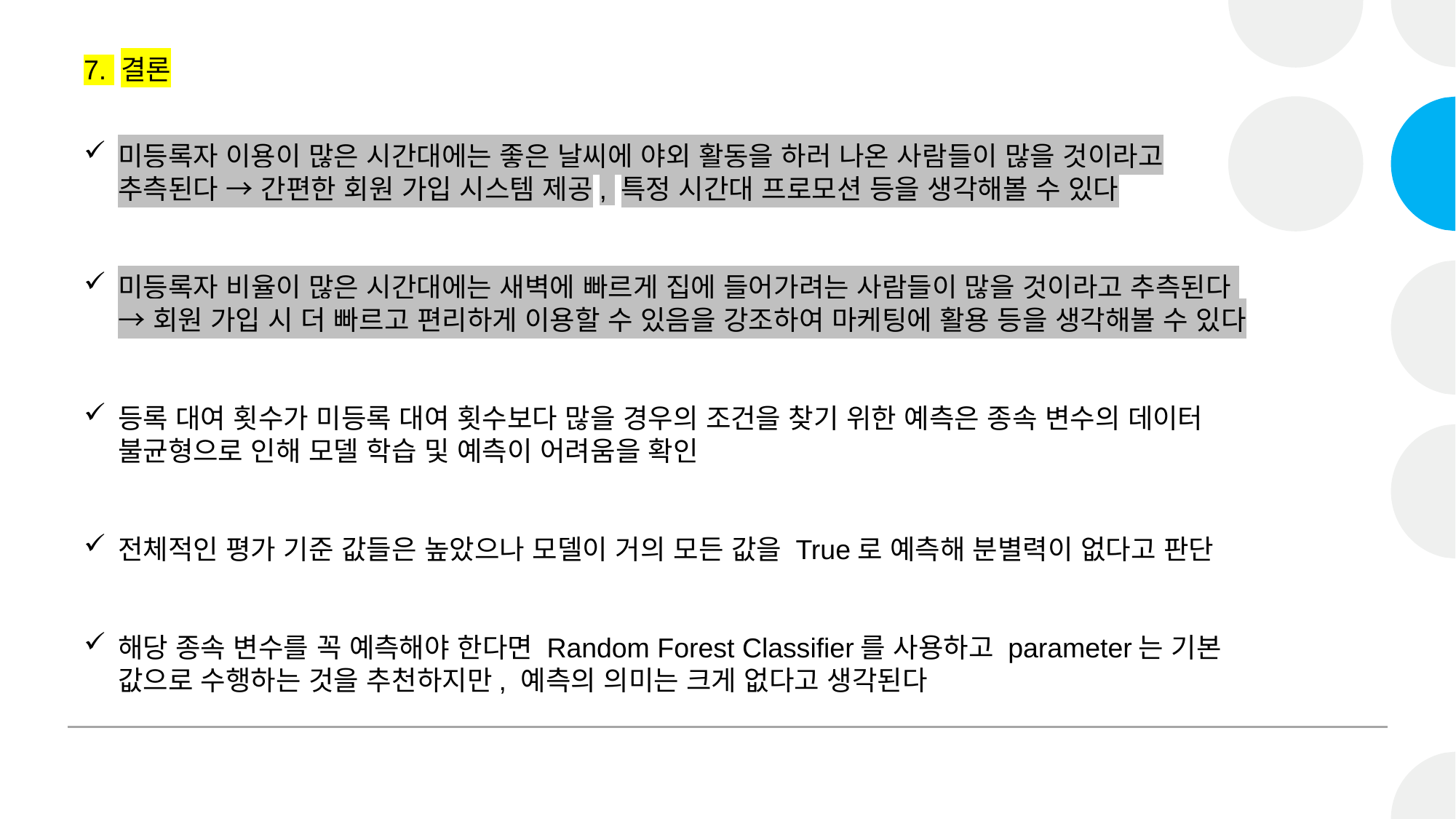

7. 결론
미등록자 이용이 많은 시간대에는 좋은 날씨에 야외 활동을 하러 나온 사람들이 많을 것이라고 추측된다 → 간편한 회원 가입 시스템 제공, 특정 시간대 프로모션 등을 생각해볼 수 있다

미등록자 비율이 많은 시간대에는 새벽에 빠르게 집에 들어가려는 사람들이 많을 것이라고 추측된다
→ 회원 가입 시 더 빠르고 편리하게 이용할 수 있음을 강조하여 마케팅에 활용 등을 생각해볼 수 있다

등록 대여 횟수가 미등록 대여 횟수보다 많을 경우의 조건을 찾기 위한 예측은 종속 변수의 데이터 불균형으로 인해 모델 학습 및 예측이 어려움을 확인

전체적인 평가 기준 값들은 높았으나 모델이 거의 모든 값을 True로 예측해 분별력이 없다고 판단

해당 종속 변수를 꼭 예측해야 한다면 Random Forest Classifier를 사용하고 parameter는 기본 값으로 수행하는 것을 추천하지만, 예측의 의미는 크게 없다고 생각된다